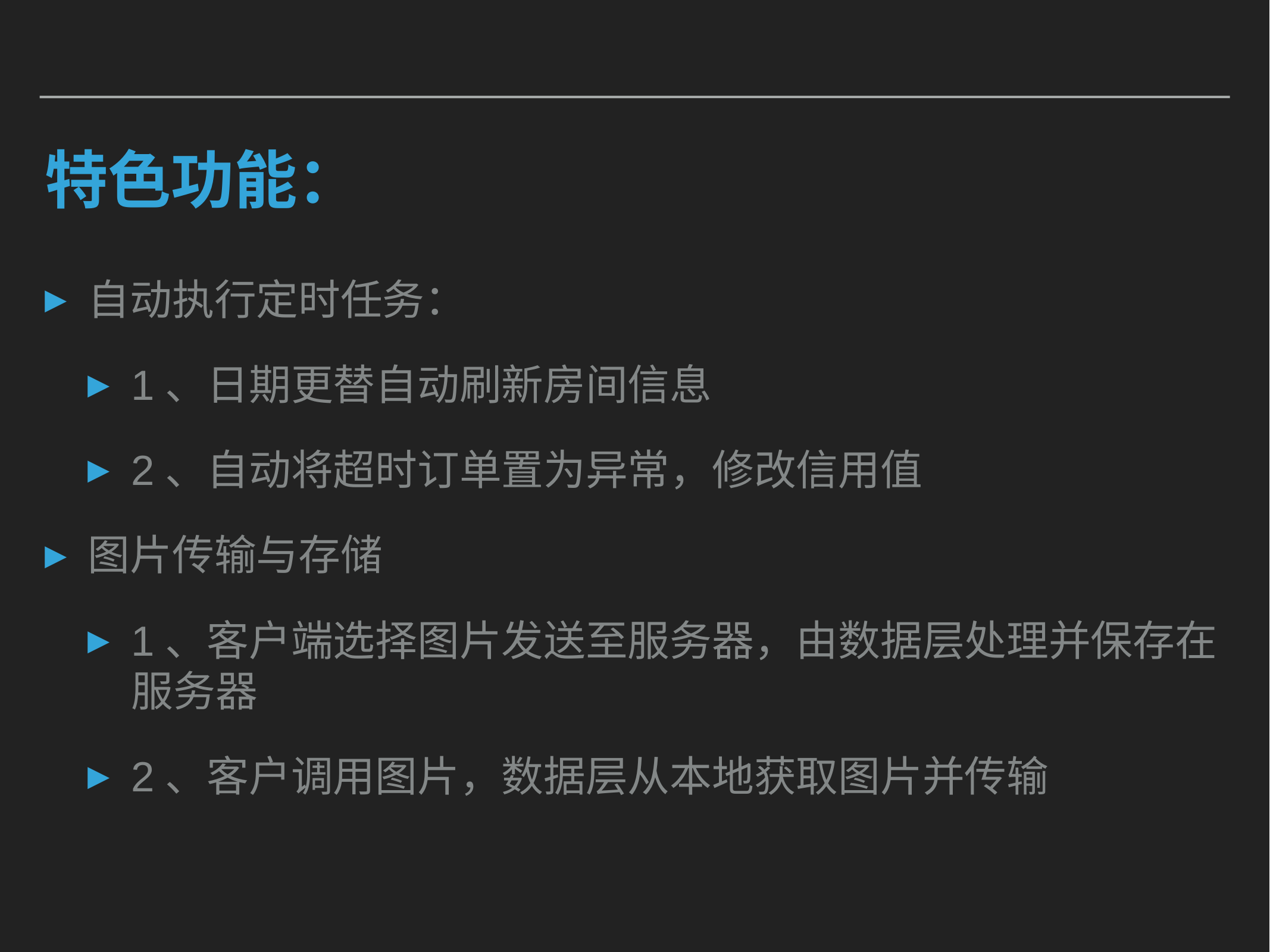

# 特色功能：
自动执行定时任务：
1、日期更替自动刷新房间信息
2、自动将超时订单置为异常，修改信用值
图片传输与存储
1、客户端选择图片发送至服务器，由数据层处理并保存在服务器
2、客户调用图片，数据层从本地获取图片并传输